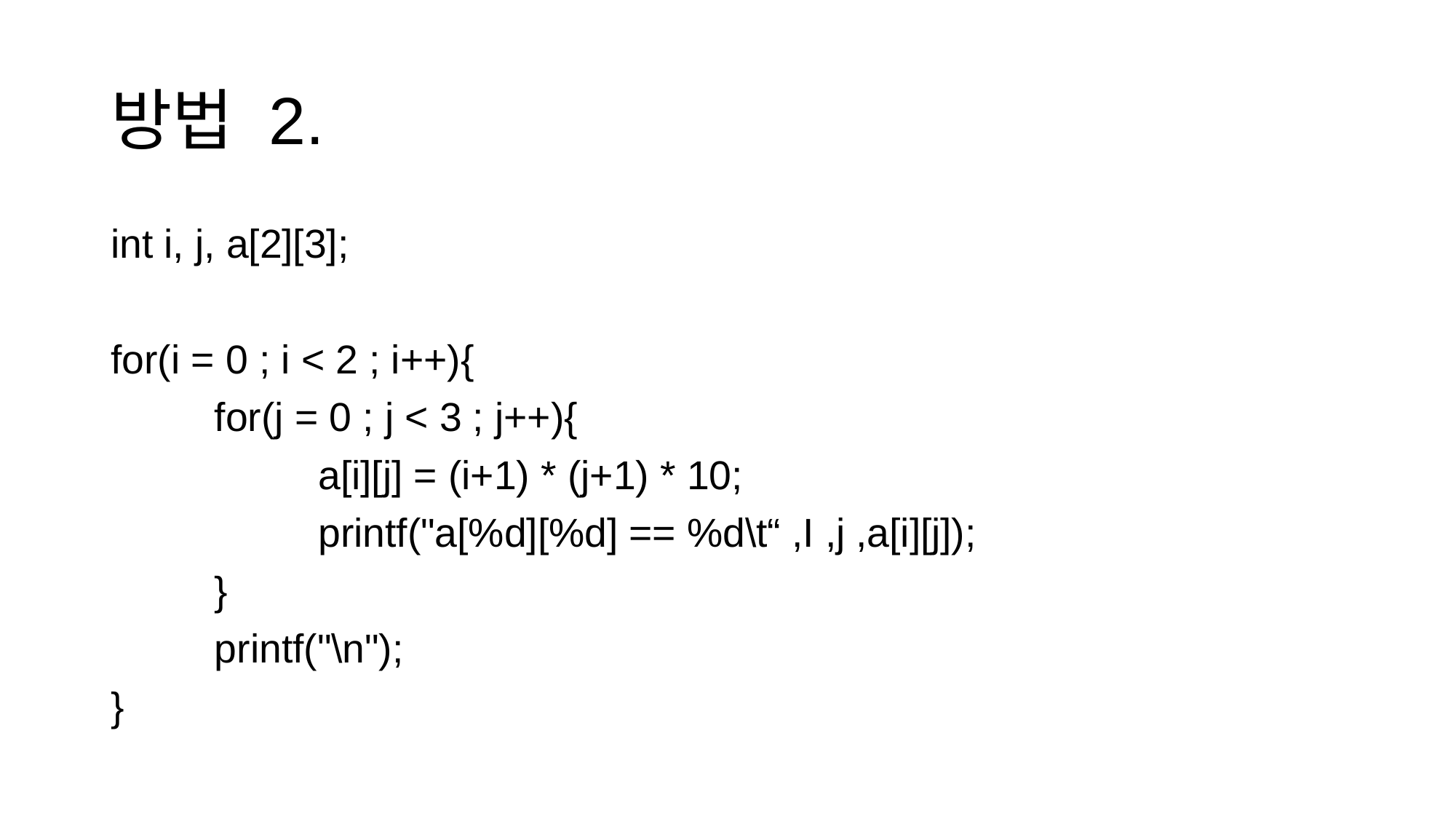

# 방법 2.
int i, j, a[2][3];

for(i = 0 ; i < 2 ; i++){
	for(j = 0 ; j < 3 ; j++){
		a[i][j] = (i+1) * (j+1) * 10;
		printf("a[%d][%d] == %d\t“ ,I ,j ,a[i][j]);
	}
	printf("\n");
}